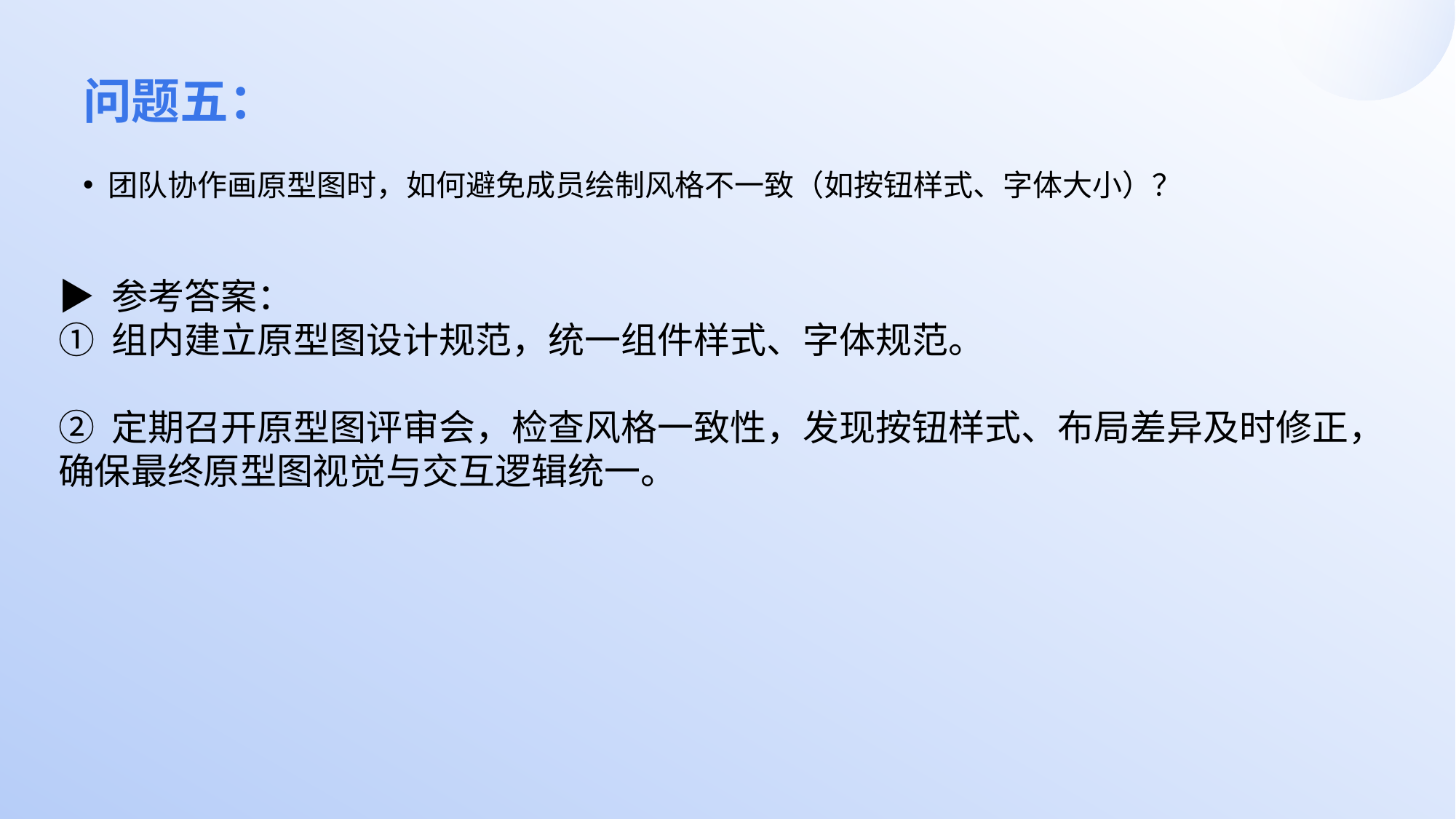

# 问题五：
团队协作画原型图时，如何避免成员绘制风格不一致（如按钮样式、字体大小）？
▶ 参考答案：
① 组内建立原型图设计规范，统一组件样式、字体规范。

② 定期召开原型图评审会，检查风格一致性，发现按钮样式、布局差异及时修正，确保最终原型图视觉与交互逻辑统一。